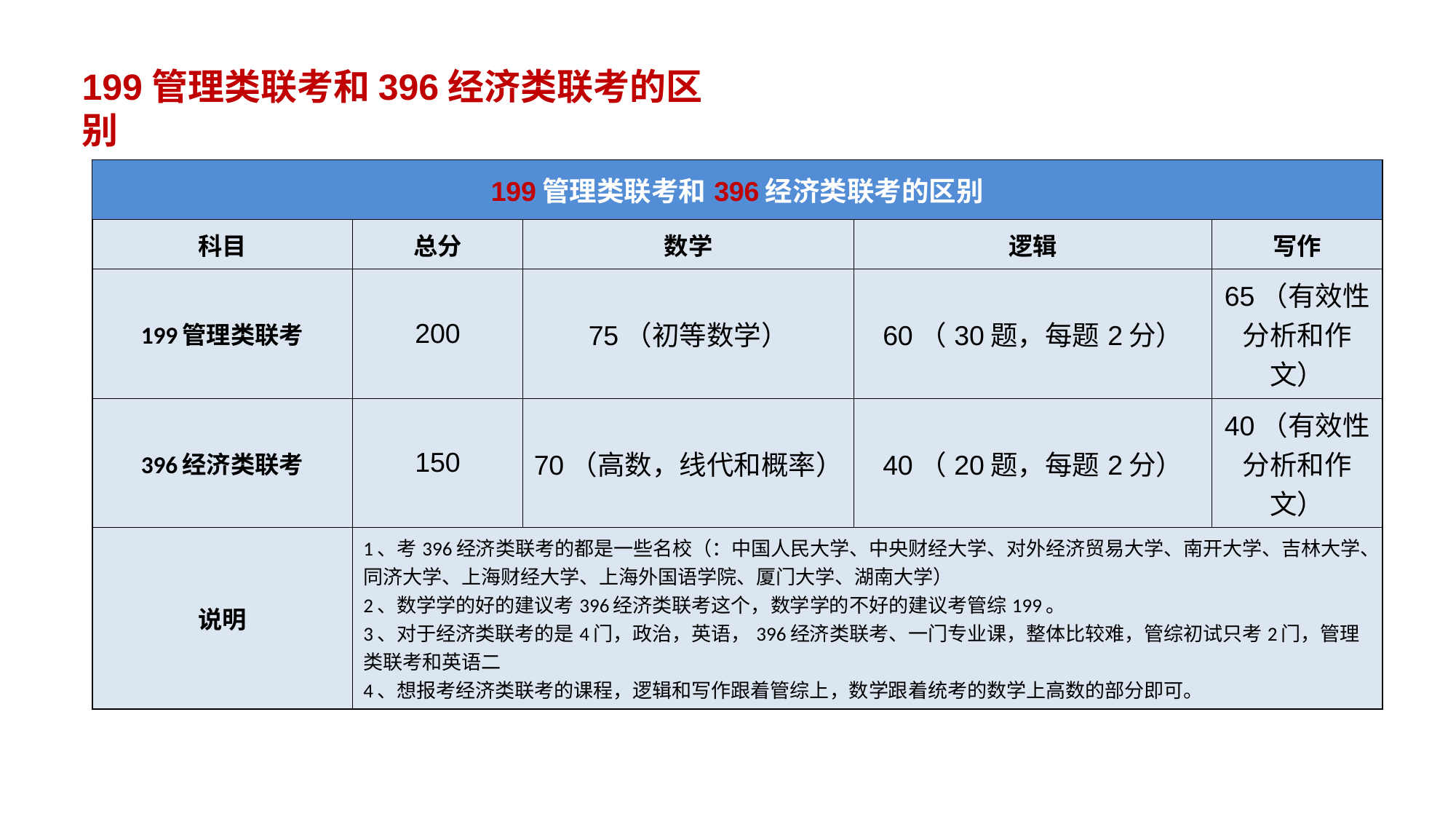

199管理类联考和396经济类联考的区别
| 199管理类联考和396经济类联考的区别 |  |  |  |  |
| --- | --- | --- | --- | --- |
| 科目 | 总分 | 数学 | 逻辑 | 写作 |
| 199管理类联考 | 200 | 75（初等数学） | 60（30题，每题2分） | 65（有效性分析和作文） |
| 396经济类联考 | 150 | 70（高数，线代和概率） | 40（20题，每题2分） | 40（有效性分析和作文） |
| 说明 | 1、考396经济类联考的都是一些名校（：中国人民大学、中央财经大学、对外经济贸易大学、南开大学、吉林大学、同济大学、上海财经大学、上海外国语学院、厦门大学、湖南大学） 2、数学学的好的建议考396经济类联考这个，数学学的不好的建议考管综199。 3、对于经济类联考的是4门，政治，英语，396经济类联考、一门专业课，整体比较难，管综初试只考2门，管理类联考和英语二 4、想报考经济类联考的课程，逻辑和写作跟着管综上，数学跟着统考的数学上高数的部分即可。 |  |  |  |